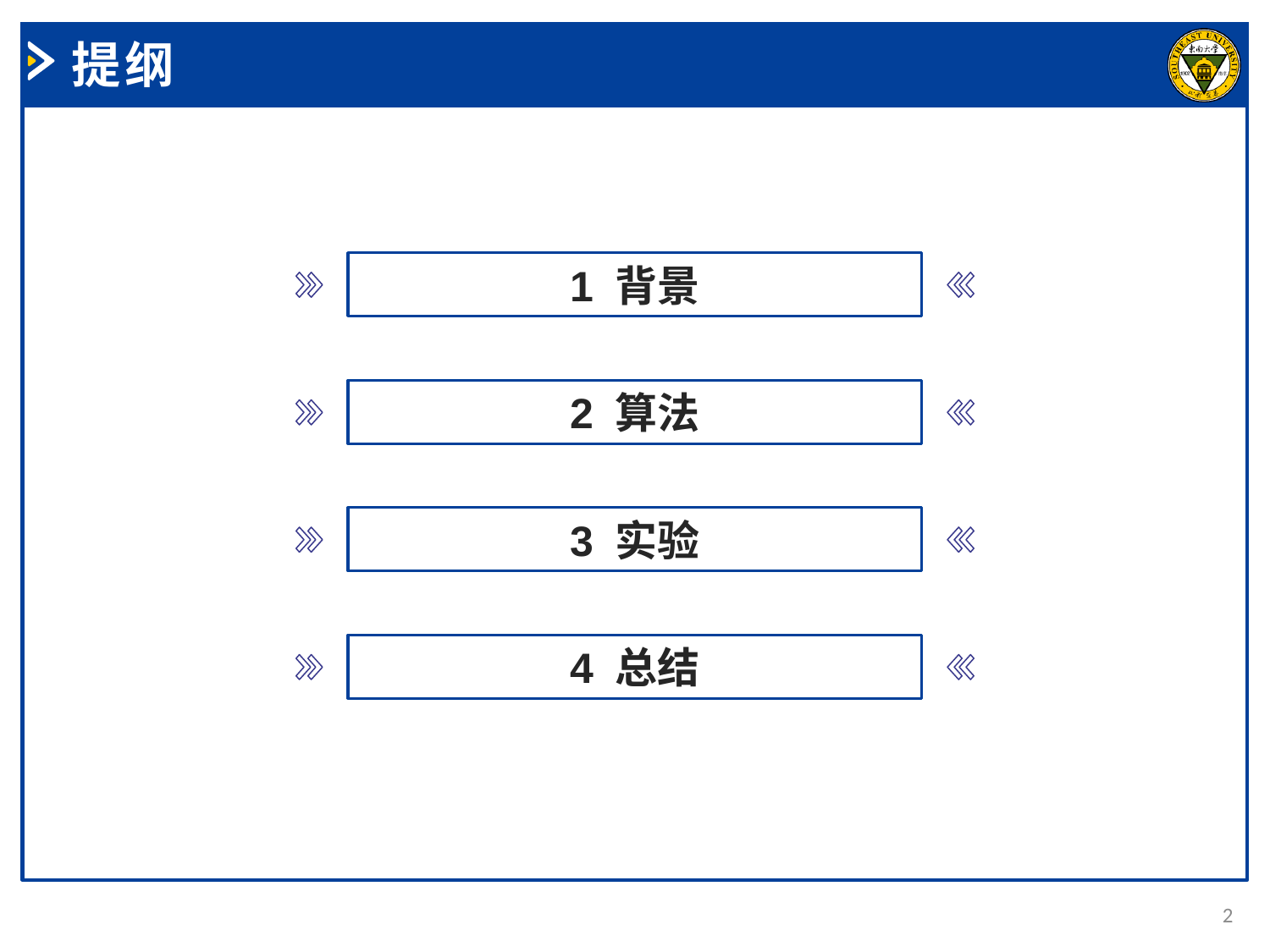

提纲
1 背景

2 算法

3 实验

4 总结

2